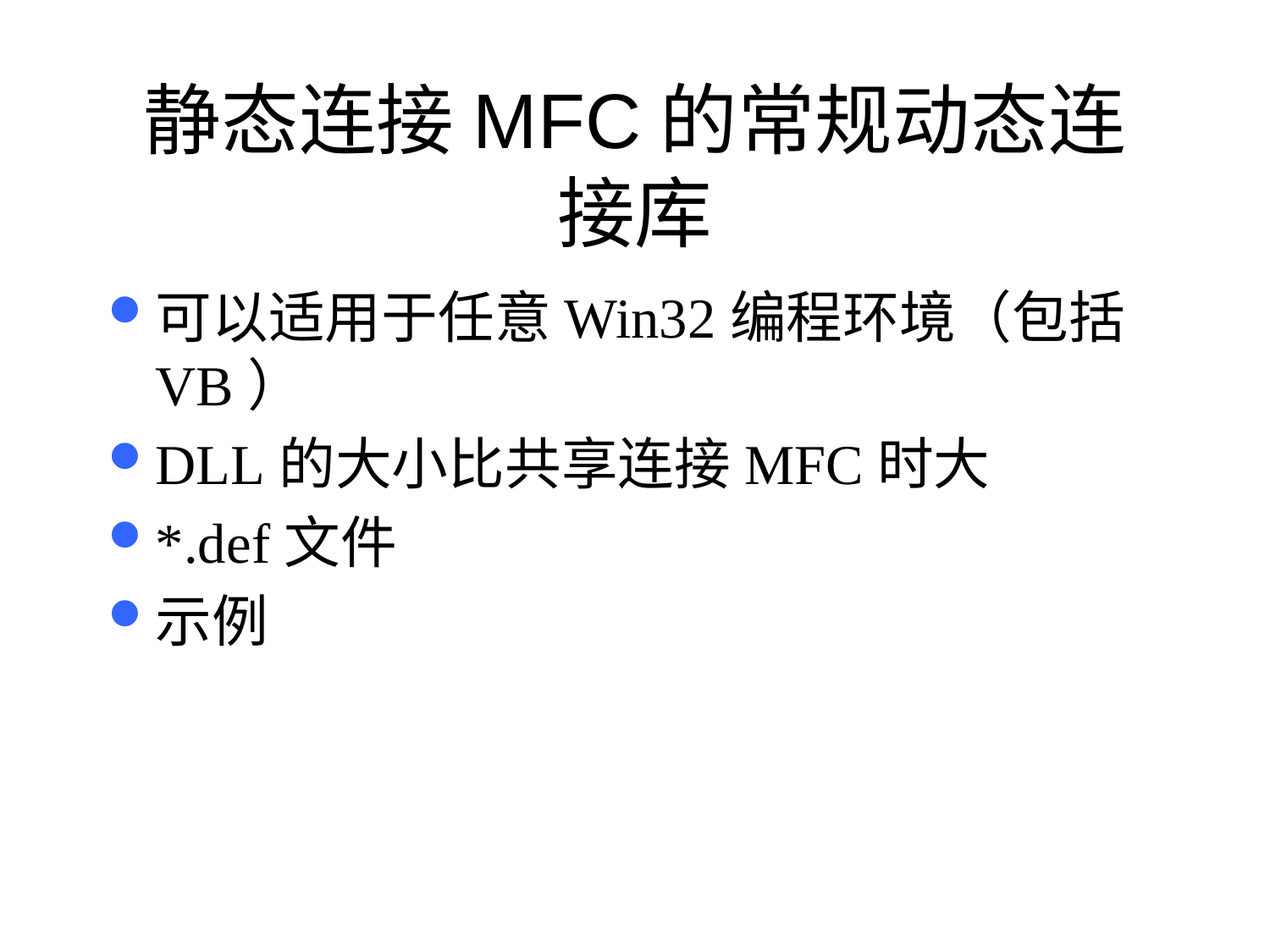

# 静态连接MFC的常规动态连接库
可以适用于任意Win32编程环境（包括VB）
DLL的大小比共享连接MFC时大
*.def文件
示例
148